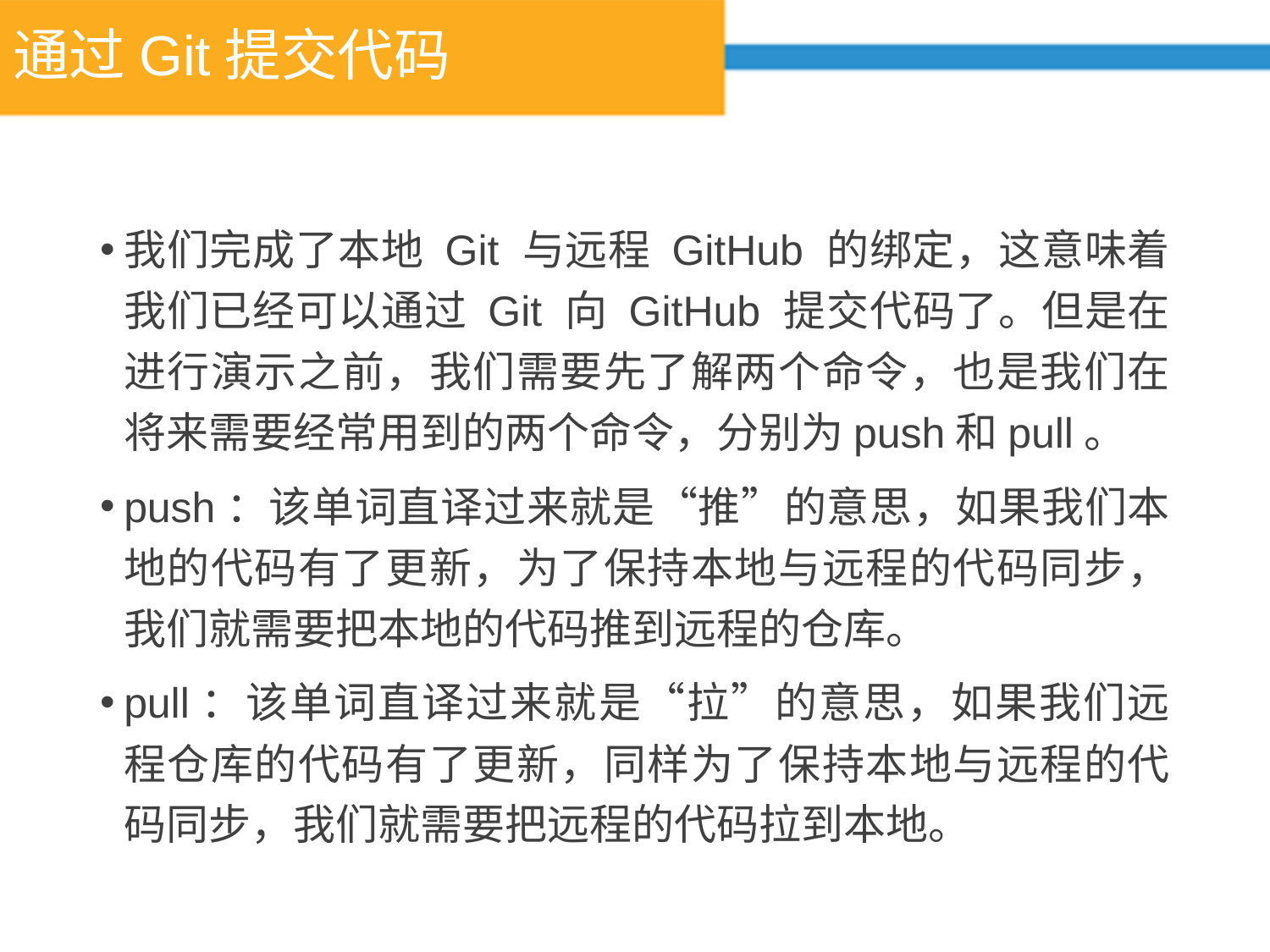

# 通过Git提交代码
我们完成了本地 Git 与远程 GitHub 的绑定，这意味着我们已经可以通过 Git 向 GitHub 提交代码了。但是在进行演示之前，我们需要先了解两个命令，也是我们在将来需要经常用到的两个命令，分别为push和pull。
push：该单词直译过来就是“推”的意思，如果我们本地的代码有了更新，为了保持本地与远程的代码同步，我们就需要把本地的代码推到远程的仓库。
pull：该单词直译过来就是“拉”的意思，如果我们远程仓库的代码有了更新，同样为了保持本地与远程的代码同步，我们就需要把远程的代码拉到本地。